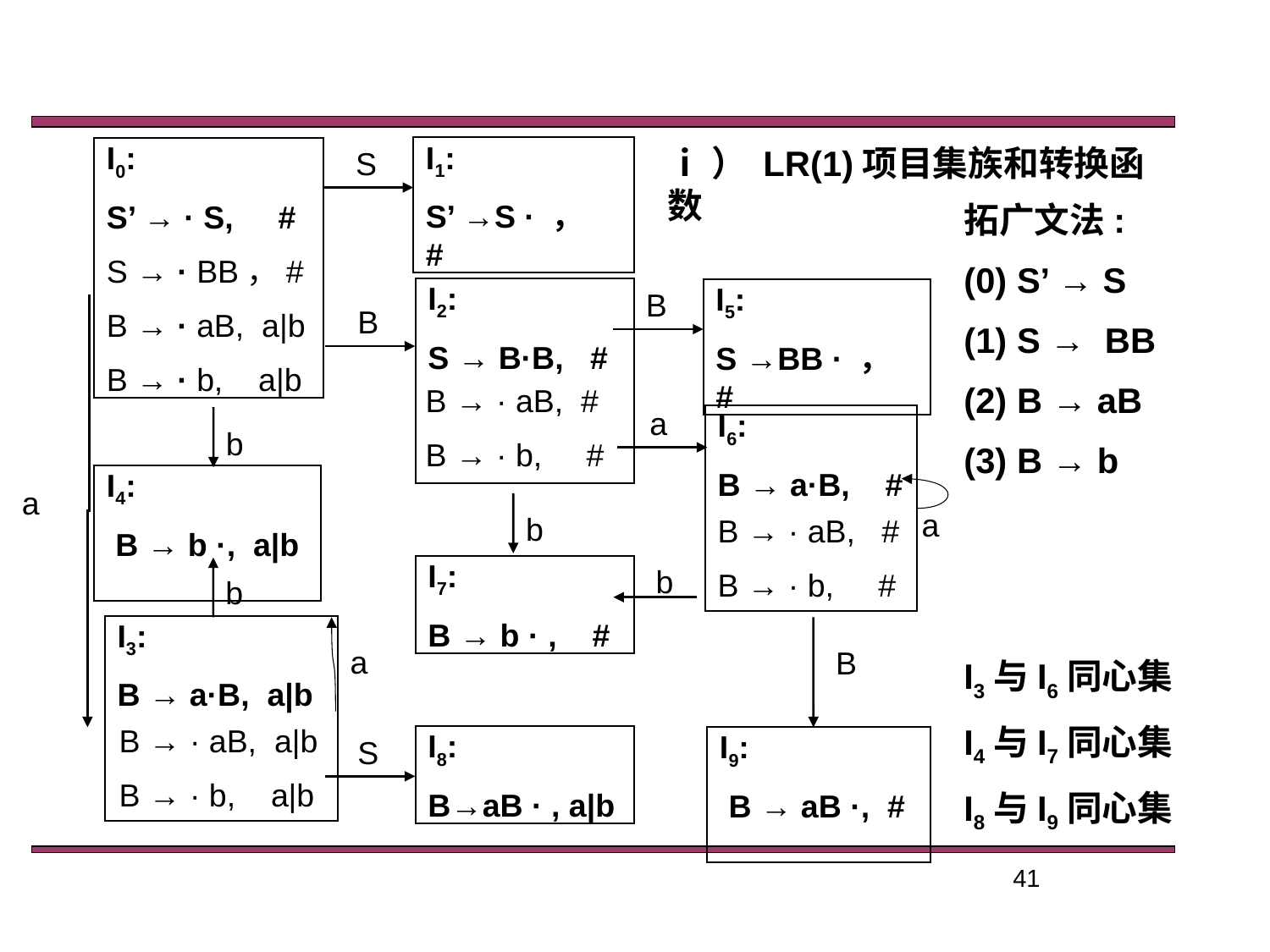

ⅰ） LR(1)项目集族和转换函数
S
I1:
S’ →S · ，  #
I0:
S’ → · S,     #
S → · BB，#
B → · aB,  a|b
B → · b,    a|b

拓广文法:
(0) S’ → S
(1) S →  BB
(2) B → aB
(3) B → b
I2:
S → B·B,   #

B
I5:
S →BB · ， #
B

B → · aB,  #
B → · b,     #
a
I6:
B → a·B,    #

b

I4:
 B → b ·,  a|b
a
a

b
B → · aB,   #
B → · b,     #
I7:
B → b · ,    #
b

b

I3:
B → a·B,  a|b

a

B
I3与I6同心集
I4与I7同心集
I8与I9同心集
B → · aB,  a|b
B → · b,    a|b
S
I8:
B→aB · , a|b
I9:
 B → aB ·,  #

41